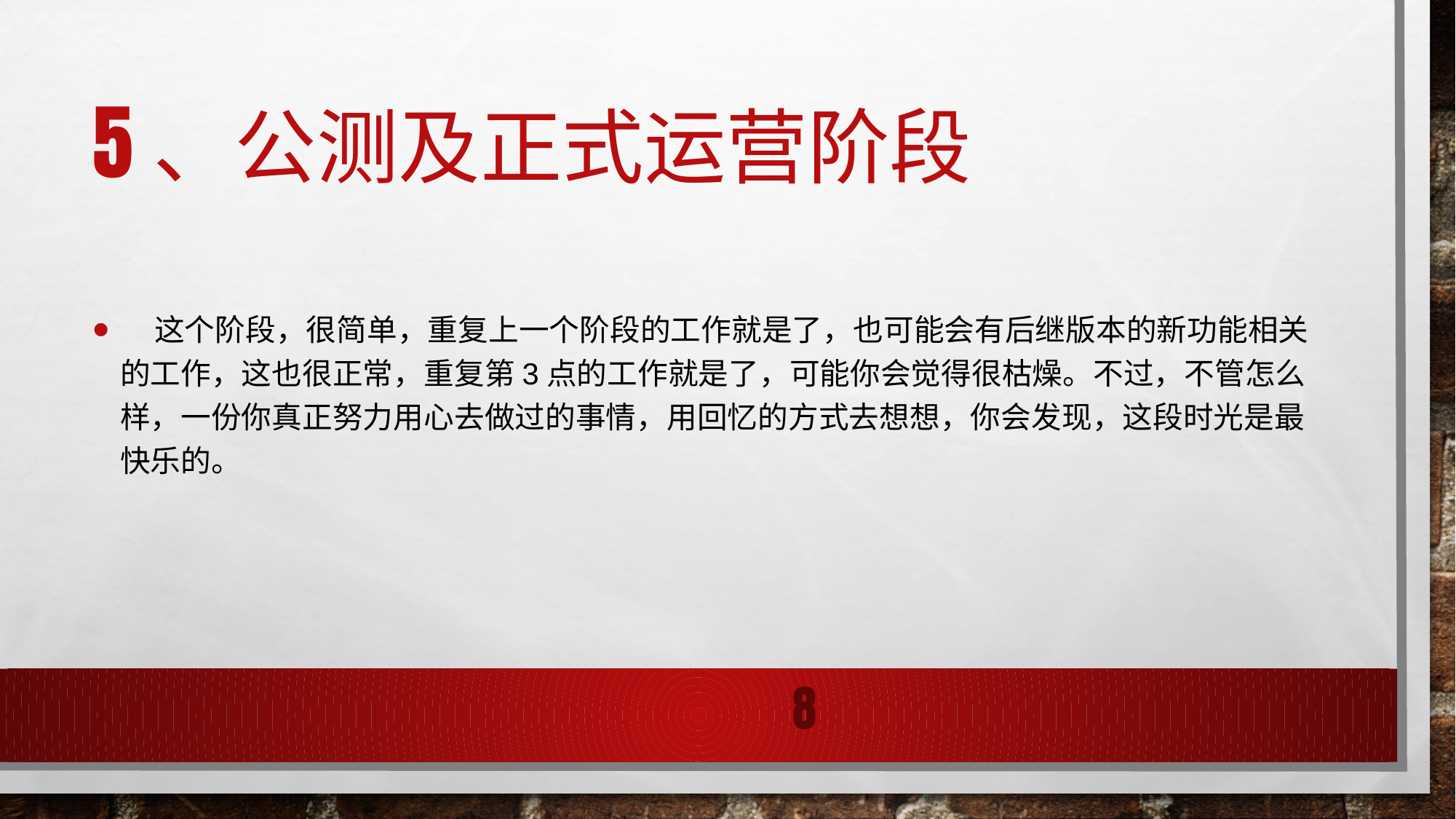

# 5、公测及正式运营阶段

    这个阶段，很简单，重复上一个阶段的工作就是了，也可能会有后继版本的新功能相关的工作，这也很正常，重复第3点的工作就是了，可能你会觉得很枯燥。不过，不管怎么样，一份你真正努力用心去做过的事情，用回忆的方式去想想，你会发现，这段时光是最快乐的。

8